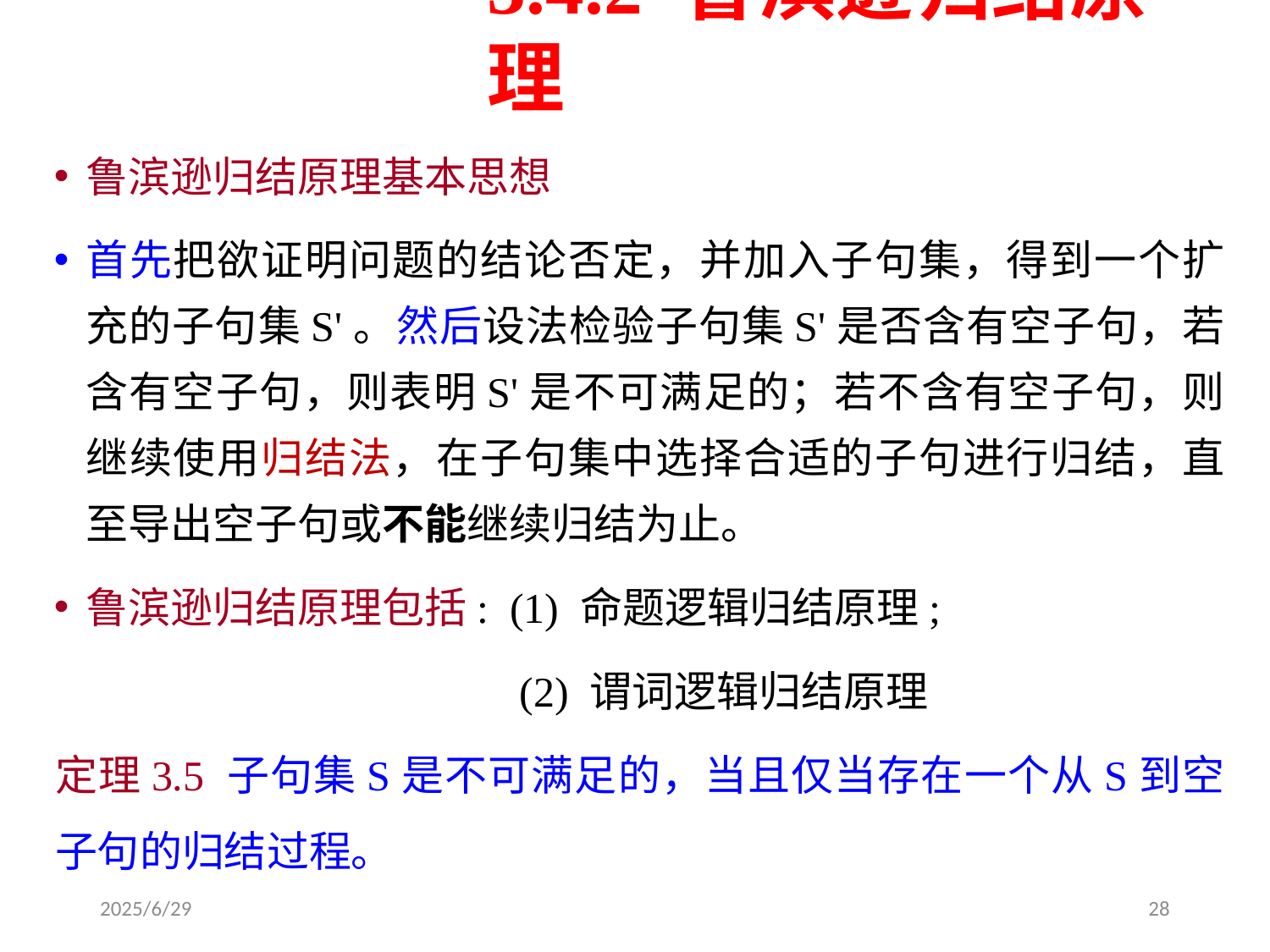

3.4.2 鲁滨逊归结原理
鲁滨逊归结原理基本思想
首先把欲证明问题的结论否定，并加入子句集，得到一个扩充的子句集S'。然后设法检验子句集S'是否含有空子句，若含有空子句，则表明S'是不可满足的；若不含有空子句，则继续使用归结法，在子句集中选择合适的子句进行归结，直至导出空子句或不能继续归结为止。
鲁滨逊归结原理包括:  (1) 命题逻辑归结原理;
                      	  	        (2) 谓词逻辑归结原理
定理3.5 子句集S是不可满足的，当且仅当存在一个从S到空子句的归结过程。
2025/6/29
28